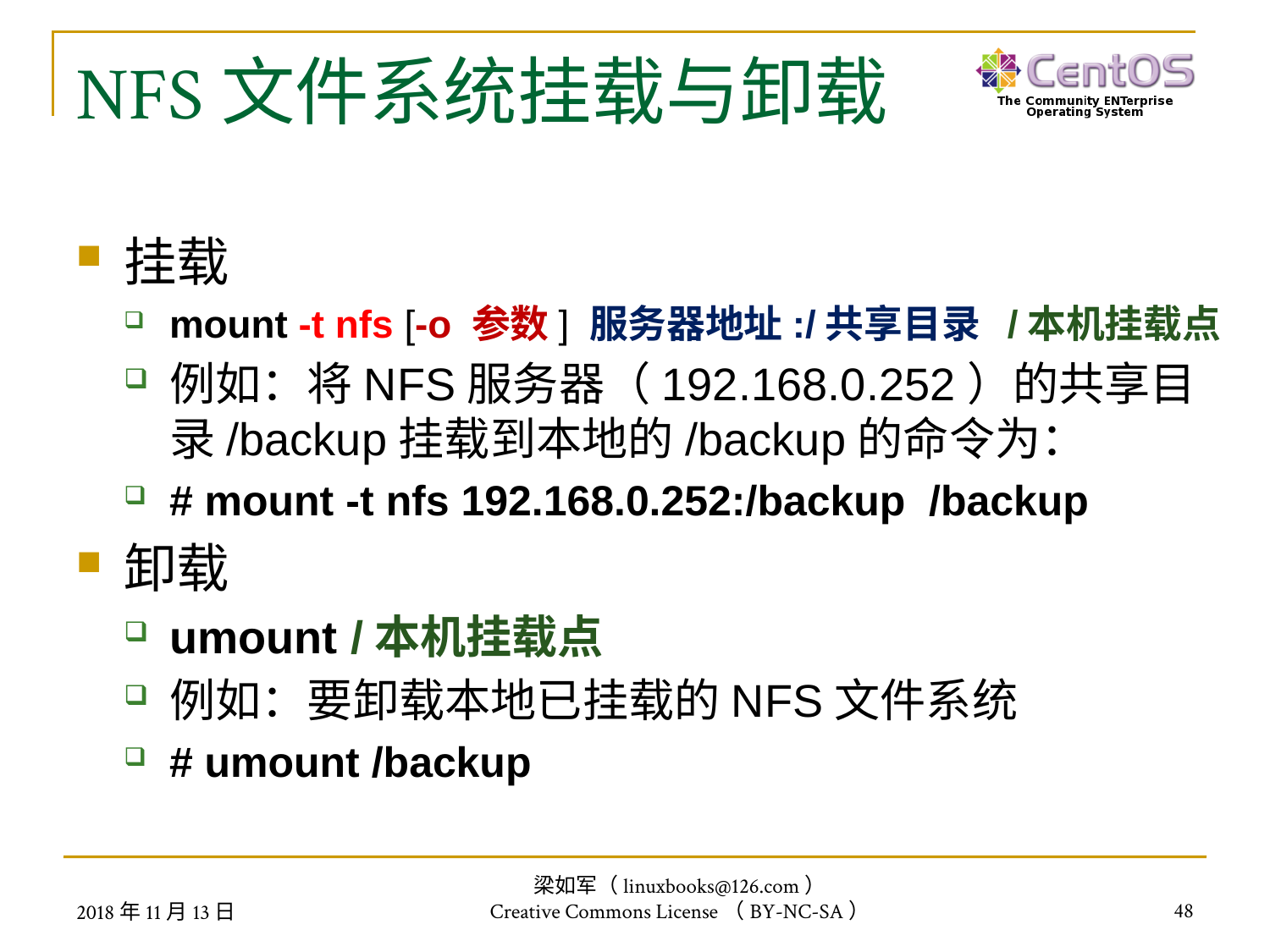

# NFS文件系统挂载与卸载
挂载
mount -t nfs [-o 参数] 服务器地址:/共享目录  /本机挂载点
例如：将NFS服务器（192.168.0.252）的共享目录/backup挂载到本地的/backup的命令为：
# mount -t nfs 192.168.0.252:/backup  /backup
卸载
umount /本机挂载点
例如：要卸载本地已挂载的NFS文件系统
# umount /backup

梁如军（linuxbooks@126.com）
Creative Commons License（BY-NC-SA）
2018年11月13日
48